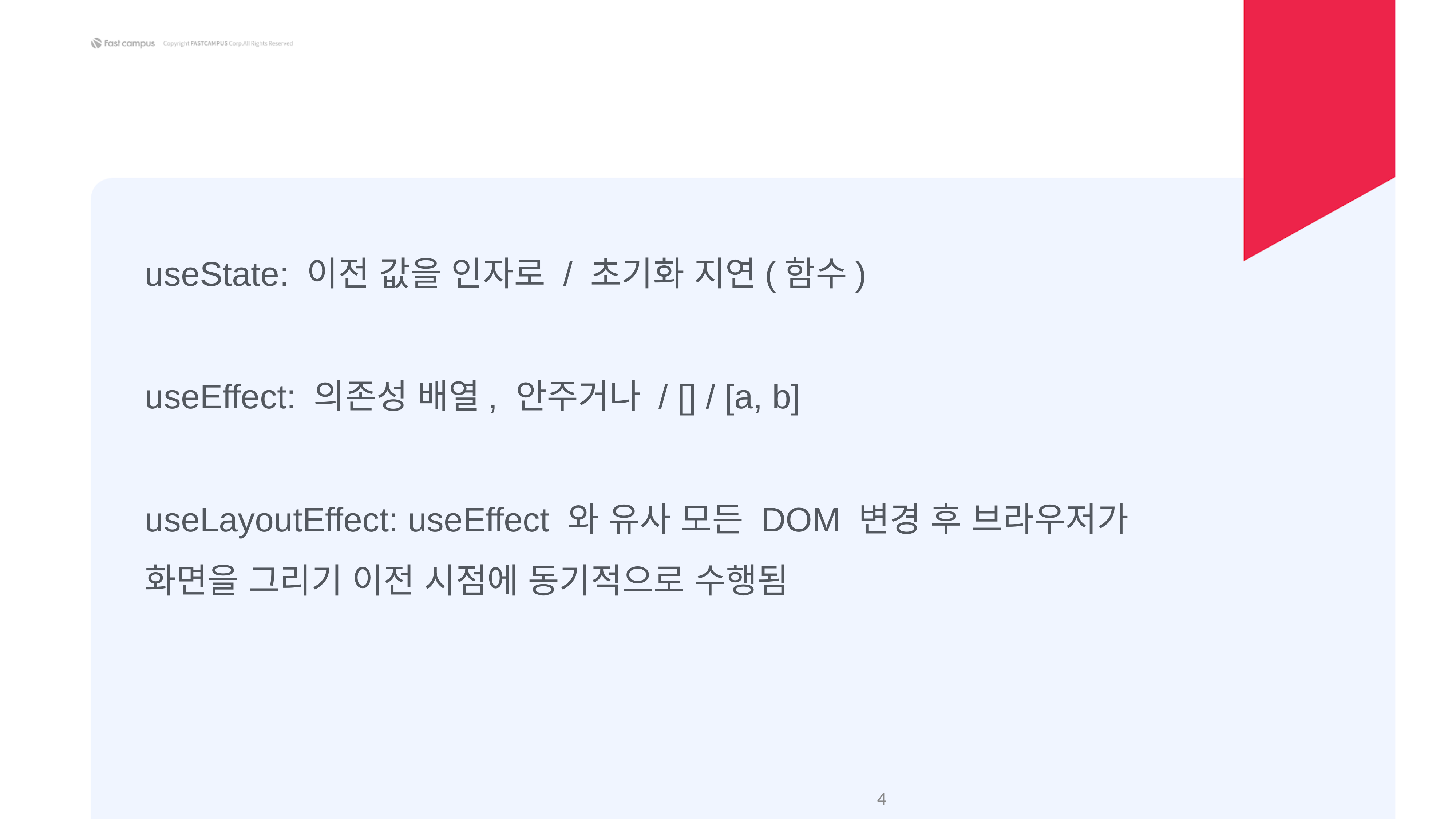

useState: 이전 값을 인자로 / 초기화 지연(함수)

useEffect: 의존성 배열, 안주거나 / [] / [a, b]

useLayoutEffect: useEffect 와 유사 모든 DOM 변경 후 브라우저가 화면을 그리기 이전 시점에 동기적으로 수행됨

4